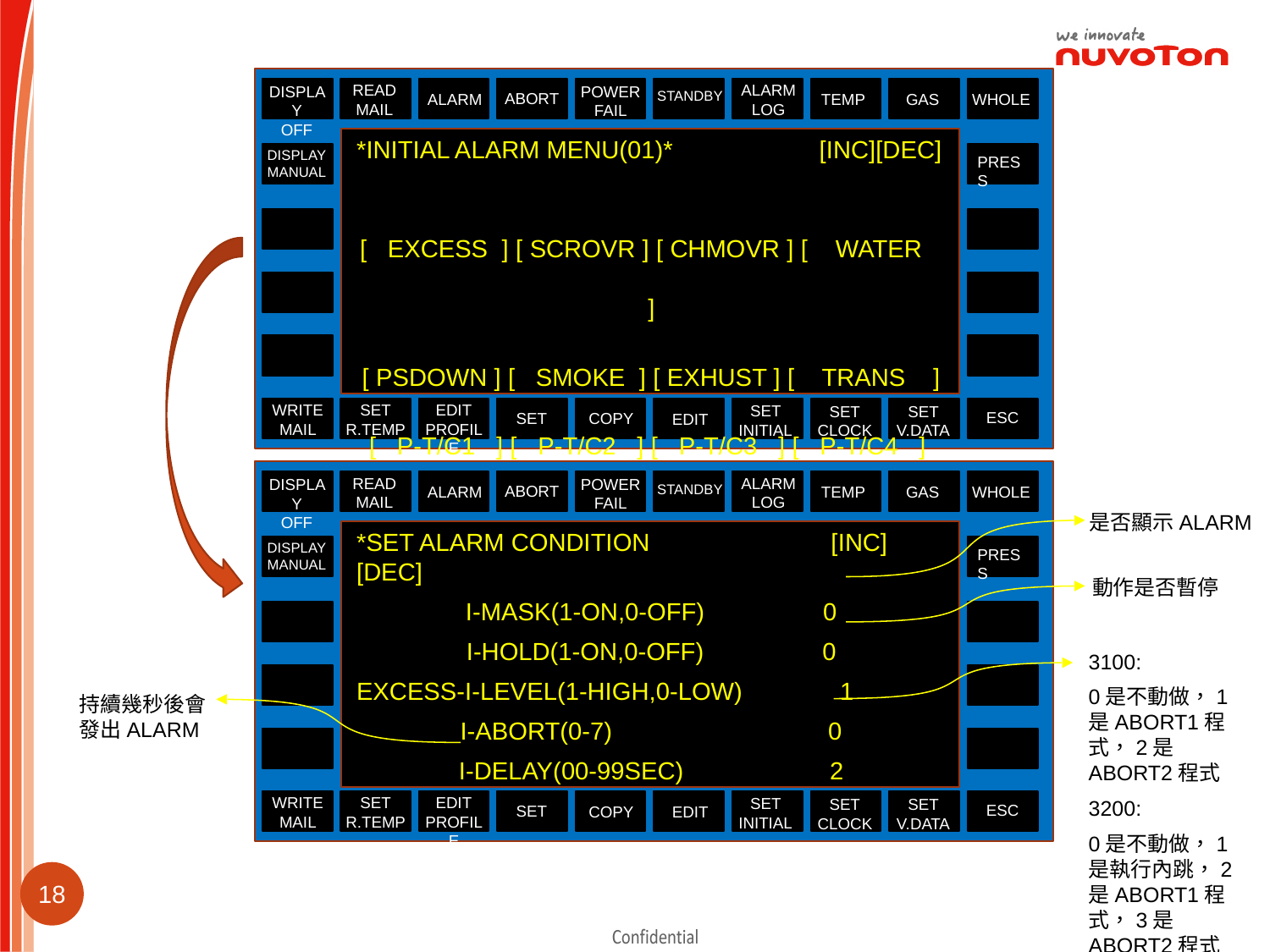

READ
MAIL
ALARM
LOG
POWER
FAIL
DISPLAY
OFF

STANDBY
ABORT
ALARM
TEMP
GAS
WHOLE
*INITIAL ALARM MENU(01)*                     [INC][DEC]
[   EXCESS  ] [ SCROVR ] [ CHMOVR ] [    WATER    ]
[ PSDOWN ] [   SMOKE  ] [ EXHUST ] [    TRANS    ]
[   P-T/C1   ] [   P-T/C2   ] [   P-T/C3   ] [   P-T/C4   ]

DISPLAY
MANUAL

PRESS

WRITE
MAIL
SET
R.TEMP
EDIT
PROFILE
SET
INITIAL
SET
CLOCK
SET
V.DATA

ESC
SET
COPY
EDIT

READ
MAIL
ALARM
LOG
POWER
FAIL
DISPLAY
OFF

STANDBY
ABORT
ALARM
TEMP
GAS
WHOLE
是否顯示ALARM
*SET ALARM CONDITION                          [INC][DEC]
I-MASK(1-ON,0-OFF)                 0
I-HOLD(1-ON,0-OFF)                 0
EXCESS-I-LEVEL(1-HIGH,0-LOW)              1
I-ABORT(0-7)                               0
I-DELAY(00-99SEC)                     2

DISPLAY
MANUAL

PRESS
動作是否暫停

3100:
0是不動做，1是ABORT1程式，2是ABORT2程式
3200:
0是不動做，1是執行內跳，2是ABORT1程式，3是ABORT2程式

持續幾秒後會發出ALARM

WRITE
MAIL
SET
R.TEMP
EDIT
PROFILE
SET
INITIAL
SET
CLOCK
SET
V.DATA

ESC
SET
COPY
EDIT

18